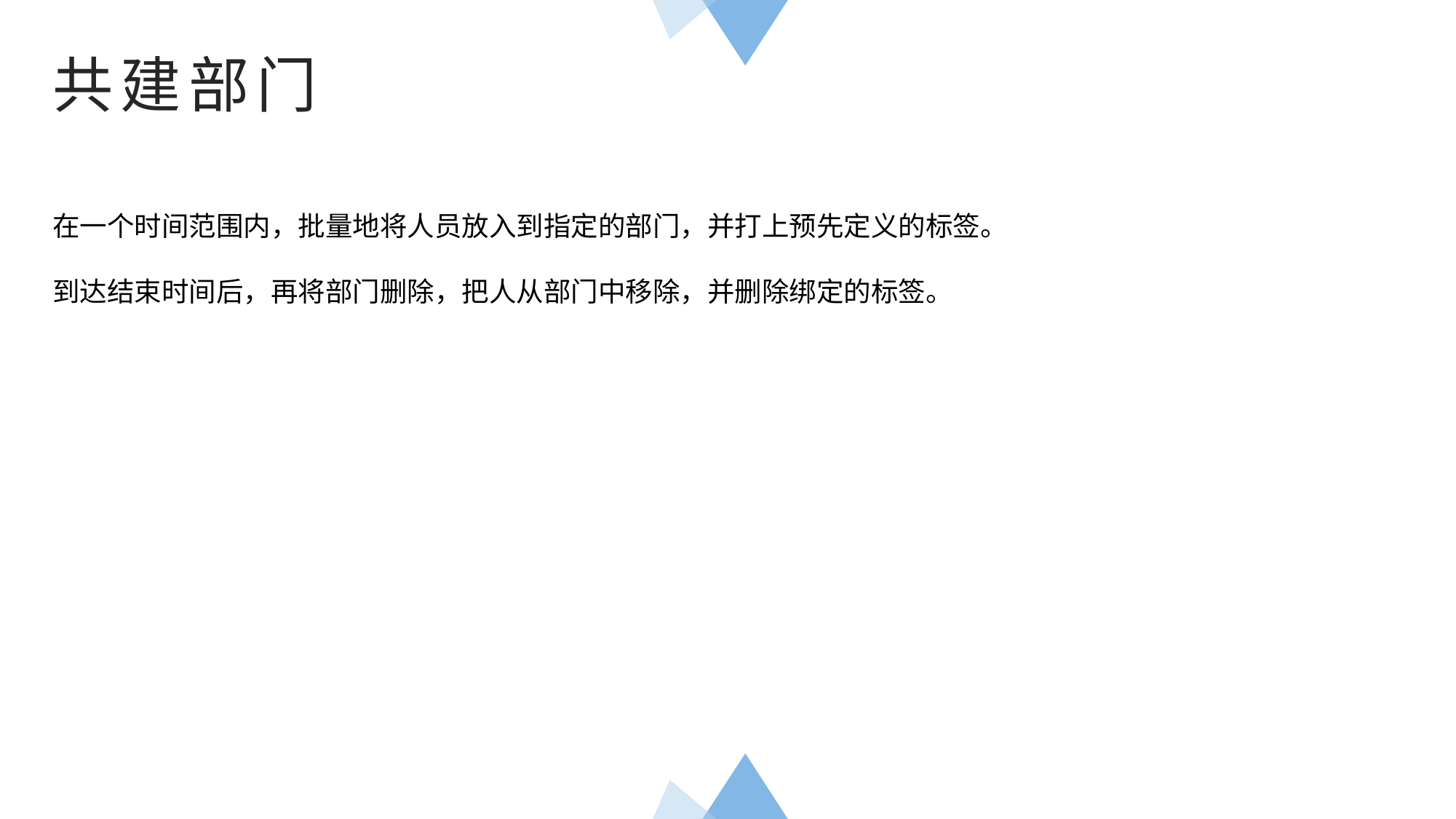

共建部门
在一个时间范围内，批量地将人员放入到指定的部门，并打上预先定义的标签。
到达结束时间后，再将部门删除，把人从部门中移除，并删除绑定的标签。
24